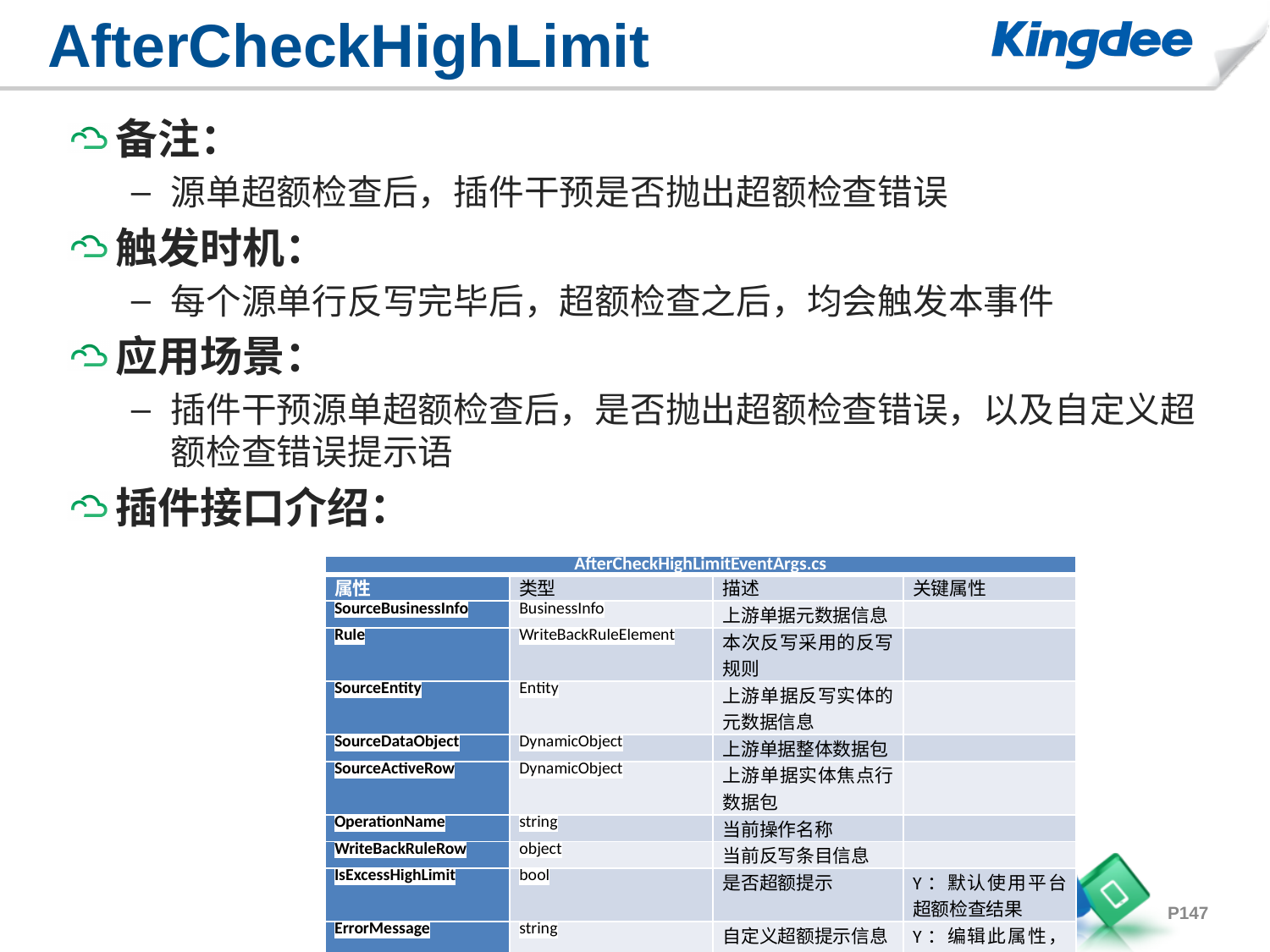

# AfterCheckHighLimit
备注：
源单超额检查后，插件干预是否抛出超额检查错误
触发时机：
每个源单行反写完毕后，超额检查之后，均会触发本事件
应用场景：
插件干预源单超额检查后，是否抛出超额检查错误，以及自定义超额检查错误提示语
插件接口介绍：
| AfterCheckHighLimitEventArgs.cs |  |  |  |
| --- | --- | --- | --- |
| 属性 | 类型 | 描述 | 关键属性 |
| SourceBusinessInfo | BusinessInfo | 上游单据元数据信息 |  |
| Rule | WriteBackRuleElement | 本次反写采用的反写规则 |  |
| SourceEntity | Entity | 上游单据反写实体的元数据信息 |  |
| SourceDataObject | DynamicObject | 上游单据整体数据包 |  |
| SourceActiveRow | DynamicObject | 上游单据实体焦点行数据包 |  |
| OperationName | string | 当前操作名称 |  |
| WriteBackRuleRow | object | 当前反写条目信息 |  |
| IsExcessHighLimit | bool | 是否超额提示 | Y：默认使用平台超额检查结果 |
| ErrorMessage | string | 自定义超额提示信息 | Y：编辑此属性，即忽略平台超额检查结果提示语 |